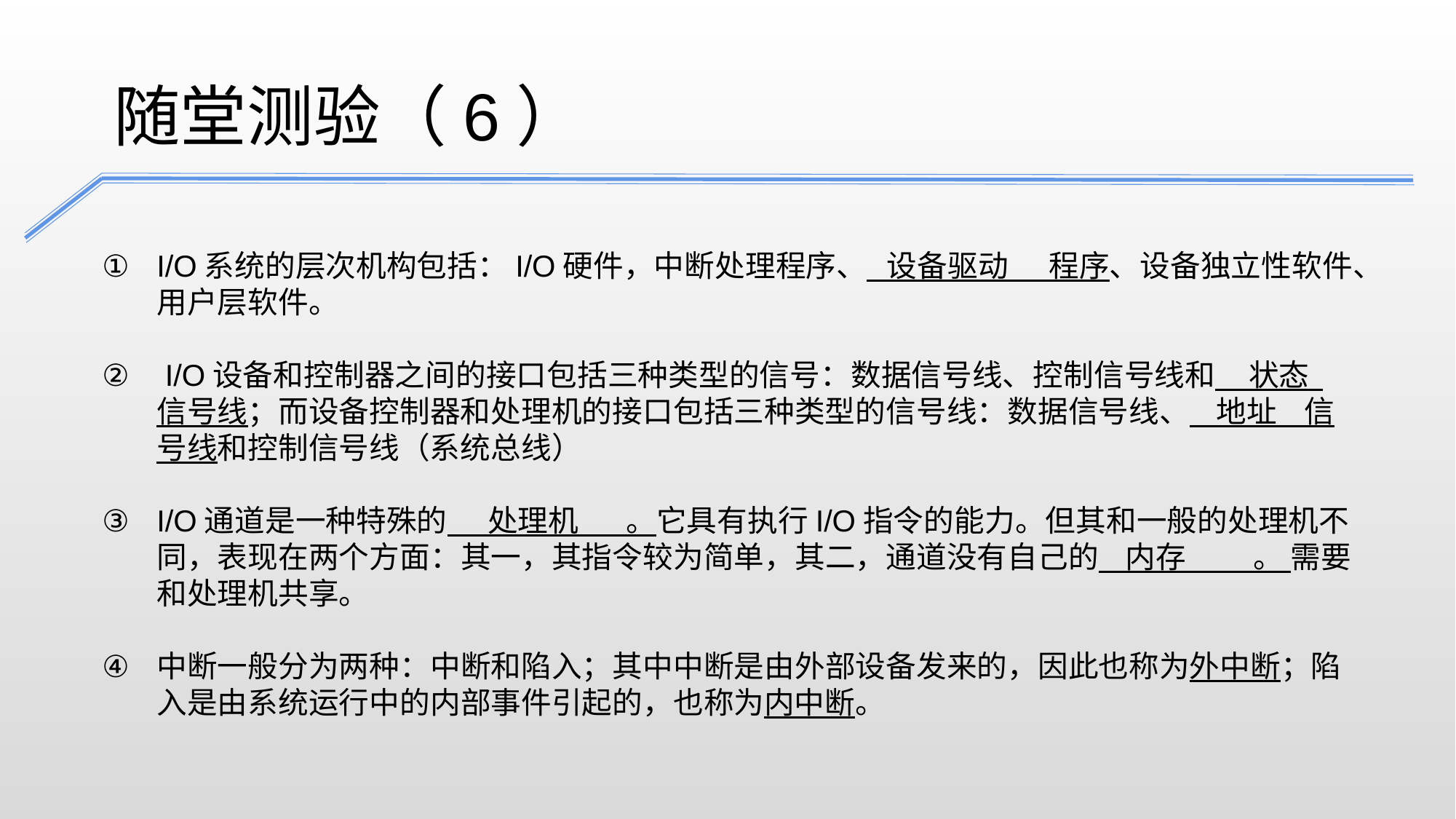

随堂测验（6）
I/O系统的层次机构包括：I/O硬件，中断处理程序、   设备驱动      程序、设备独立性软件、用户层软件。

 I/O设备和控制器之间的接口包括三种类型的信号：数据信号线、控制信号线和     状态   信号线；而设备控制器和处理机的接口包括三种类型的信号线：数据信号线、    地址    信号线和控制信号线（系统总线）

I/O通道是一种特殊的      处理机       。它具有执行I/O指令的能力。但其和一般的处理机不同，表现在两个方面：其一，其指令较为简单，其二，通道没有自己的    内存          。 需要和处理机共享。

中断一般分为两种：中断和陷入；其中中断是由外部设备发来的，因此也称为外中断；陷入是由系统运行中的内部事件引起的，也称为内中断。